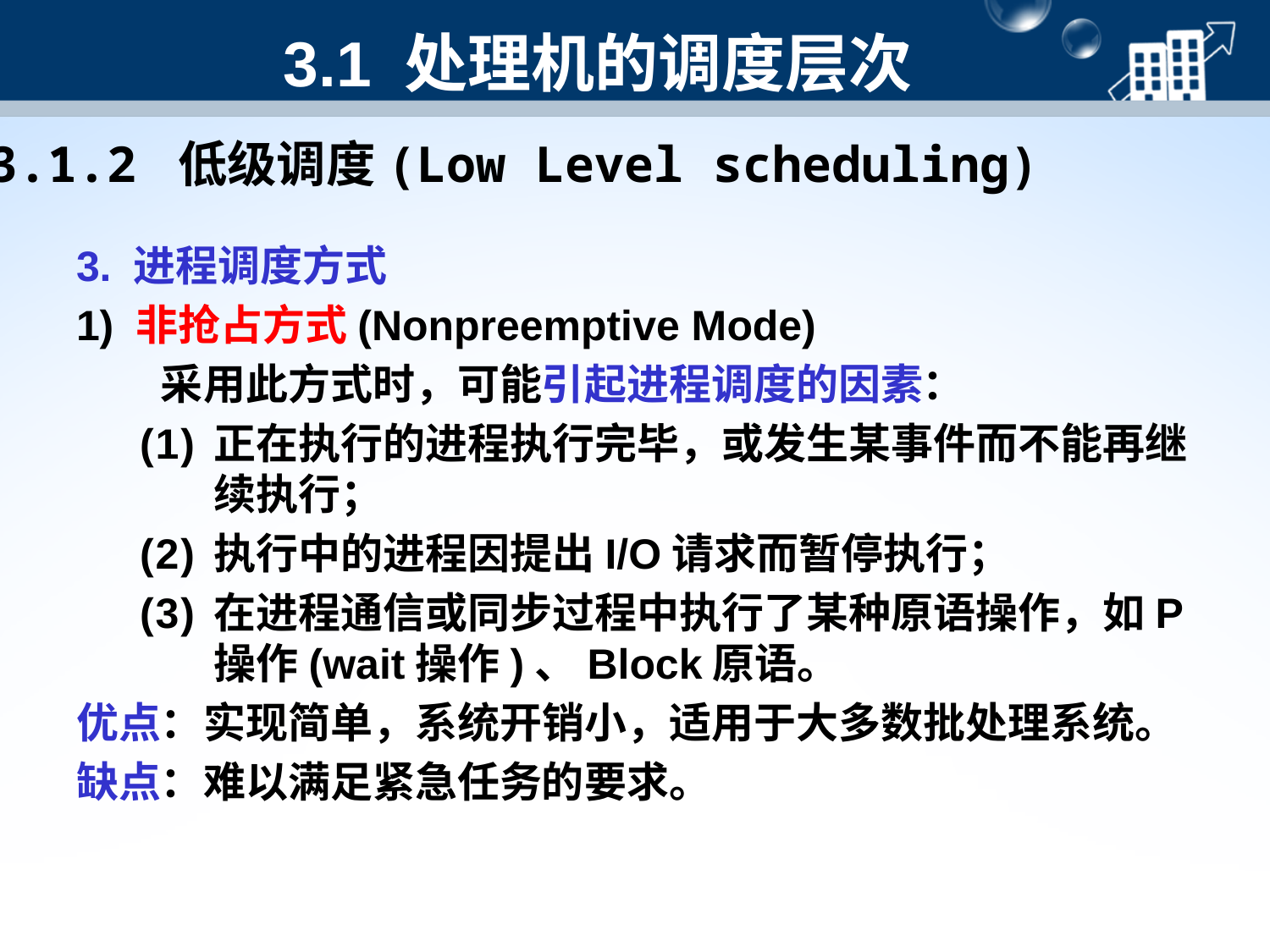

# 3.1 处理机的调度层次
3.1.2 低级调度(Low Level scheduling)
3. 进程调度方式
1) 非抢占方式(Nonpreemptive Mode)
	采用此方式时，可能引起进程调度的因素：
正在执行的进程执行完毕，或发生某事件而不能再继续执行；
执行中的进程因提出I/O请求而暂停执行；
在进程通信或同步过程中执行了某种原语操作，如P操作(wait操作)、Block原语。
优点：实现简单，系统开销小，适用于大多数批处理系统。
缺点：难以满足紧急任务的要求。